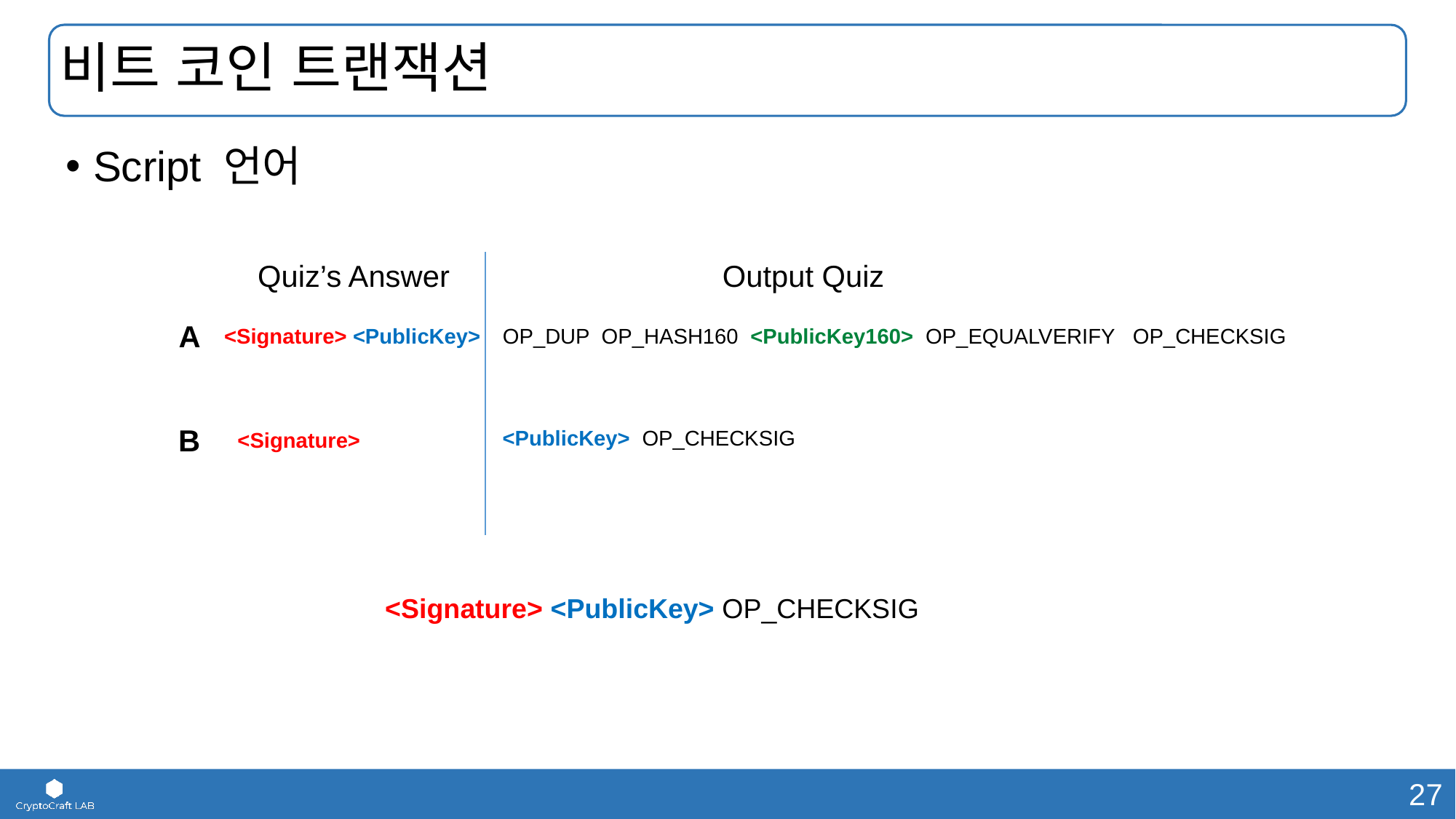

# 비트 코인 트랜잭션
Script 언어
Quiz’s Answer
Output Quiz
A
<Signature> <PublicKey>
OP_DUP  OP_HASH160  <PublicKey160>  OP_EQUALVERIFY   OP_CHECKSIG
B
<PublicKey>  OP_CHECKSIG
<Signature>
<Signature> <PublicKey> OP_CHECKSIG